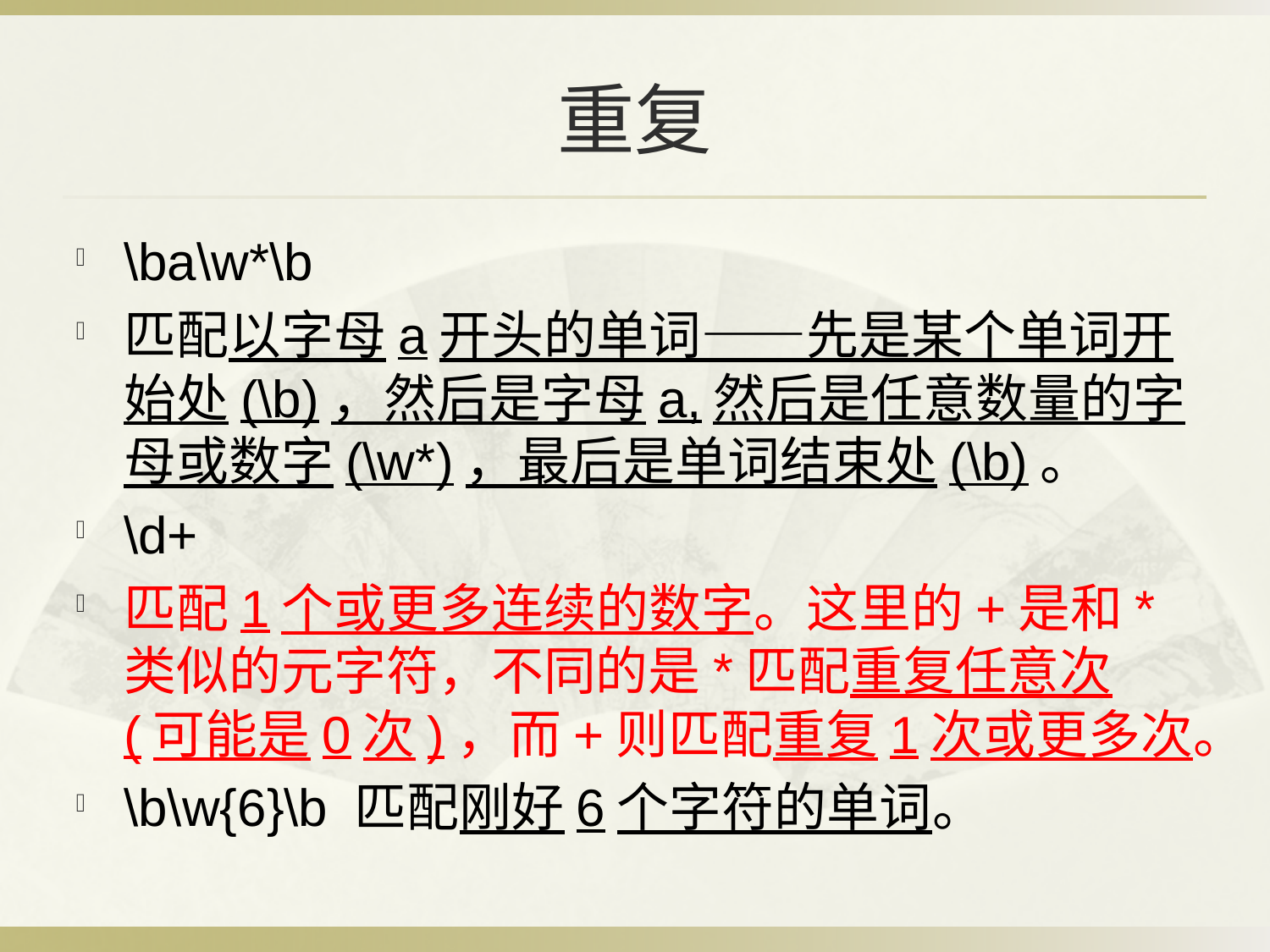

# 重复
\ba\w*\b
匹配以字母a开头的单词——先是某个单词开始处(\b)，然后是字母a,然后是任意数量的字母或数字(\w*)，最后是单词结束处(\b)。
\d+
匹配1个或更多连续的数字。这里的+是和*类似的元字符，不同的是*匹配重复任意次(可能是0次)，而+则匹配重复1次或更多次。
\b\w{6}\b 匹配刚好6个字符的单词。